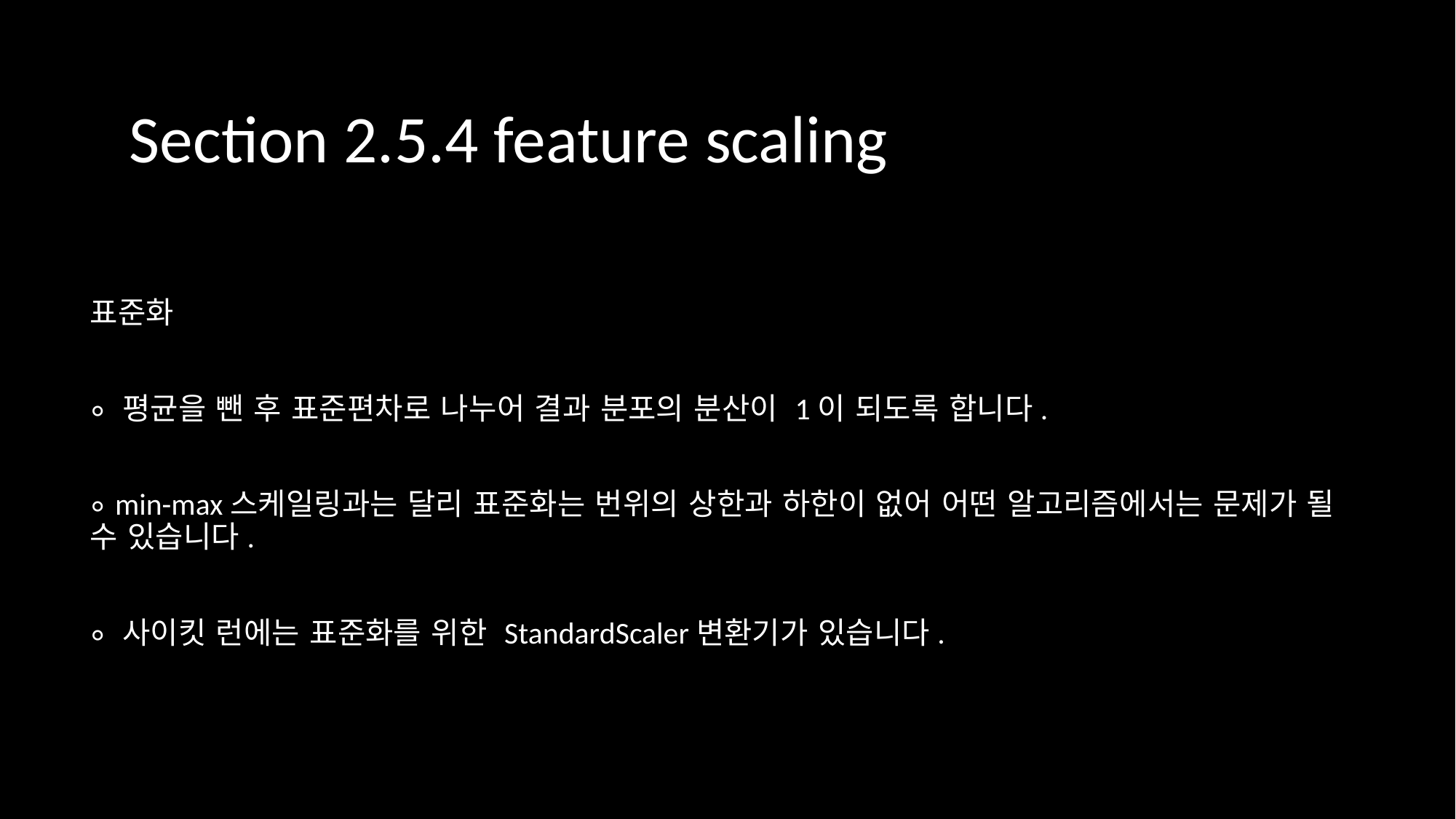

Section 2.5.4 feature scaling

표준화

∘ 평균을 뺀 후 표준편차로 나누어 결과 분포의 분산이 1이 되도록 합니다.

∘ min-max스케일링과는 달리 표준화는 번위의 상한과 하한이 없어 어떤 알고리즘에서는 문제가 될 수 있습니다.

∘ 사이킷 런에는 표준화를 위한 StandardScaler변환기가 있습니다.